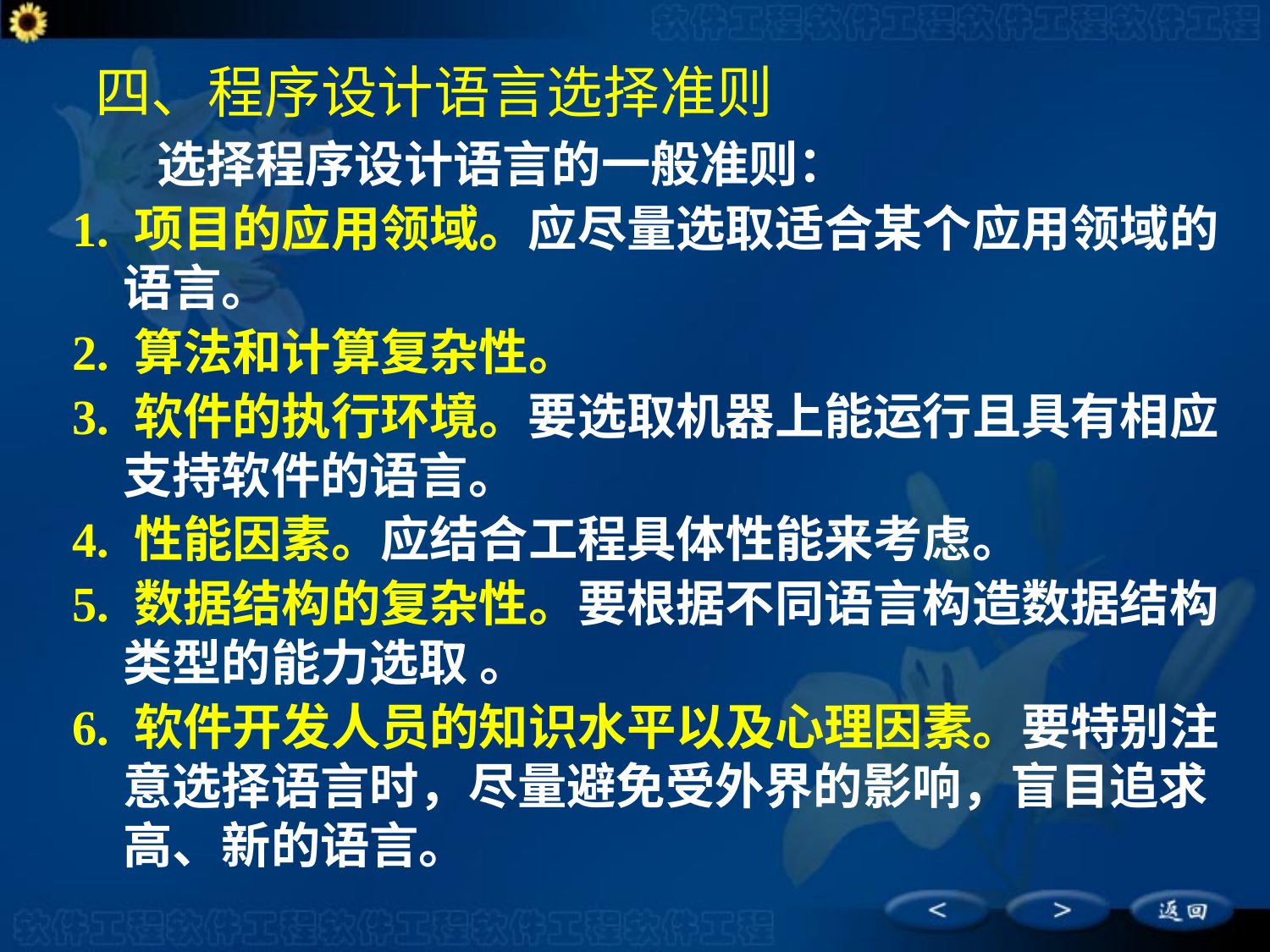

四、程序设计语言选择准则
　　选择程序设计语言的一般准则：
1. 项目的应用领域。应尽量选取适合某个应用领域的语言。
2. 算法和计算复杂性。
3. 软件的执行环境。要选取机器上能运行且具有相应支持软件的语言。
4. 性能因素。应结合工程具体性能来考虑。
5. 数据结构的复杂性。要根据不同语言构造数据结构类型的能力选取 。
6. 软件开发人员的知识水平以及心理因素。要特别注意选择语言时，尽量避免受外界的影响，盲目追求高、新的语言。